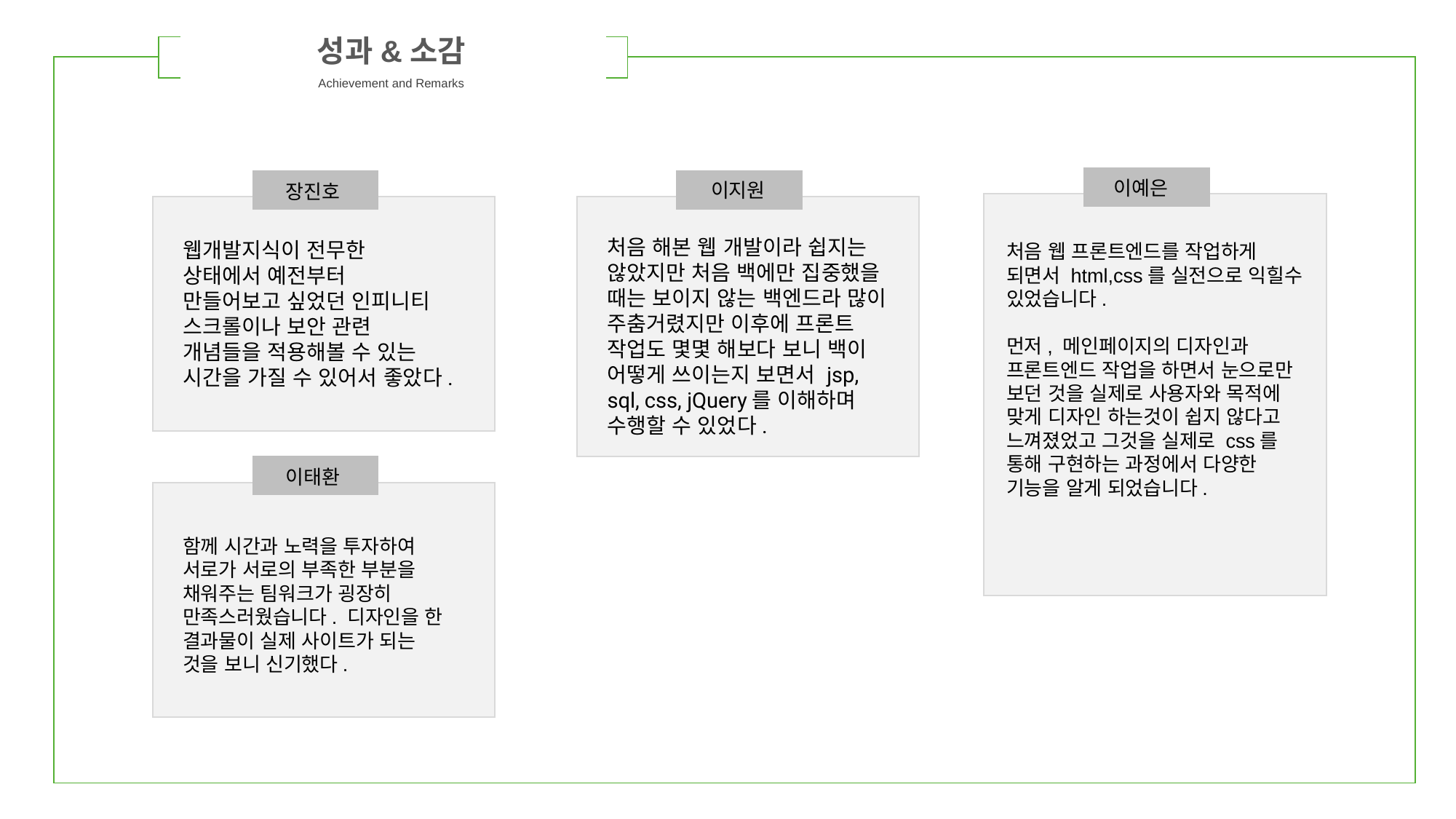

성과&소감
Achievement and Remarks
|  |  |  |
| --- | --- | --- |

이예은

이지원
장진호

처음 해본 웹 개발이라 쉽지는 않았지만 처음 백에만 집중했을 때는 보이지 않는 백엔드라 많이 주춤거렸지만 이후에 프론트 작업도 몇몇 해보다 보니 백이 어떻게 쓰이는지 보면서 jsp, sql, css, jQuery를 이해하며 수행할 수 있었다.

웹개발지식이 전무한 상태에서 예전부터 만들어보고 싶었던 인피니티 스크롤이나 보안 관련 개념들을 적용해볼 수 있는 시간을 가질 수 있어서 좋았다.
처음 웹 프론트엔드를 작업하게 되면서 html,css를 실전으로 익힐수 있었습니다.

먼저, 메인페이지의 디자인과
프론트엔드 작업을 하면서 눈으로만 보던 것을 실제로 사용자와 목적에 맞게 디자인 하는것이 쉽지 않다고 느껴졌었고 그것을 실제로 css를 통해 구현하는 과정에서 다양한 기능을 알게 되었습니다.

이태환

함께 시간과 노력을 투자하여 서로가 서로의 부족한 부분을 채워주는 팀워크가 굉장히 만족스러웠습니다. 디자인을 한 결과물이 실제 사이트가 되는 것을 보니 신기했다.